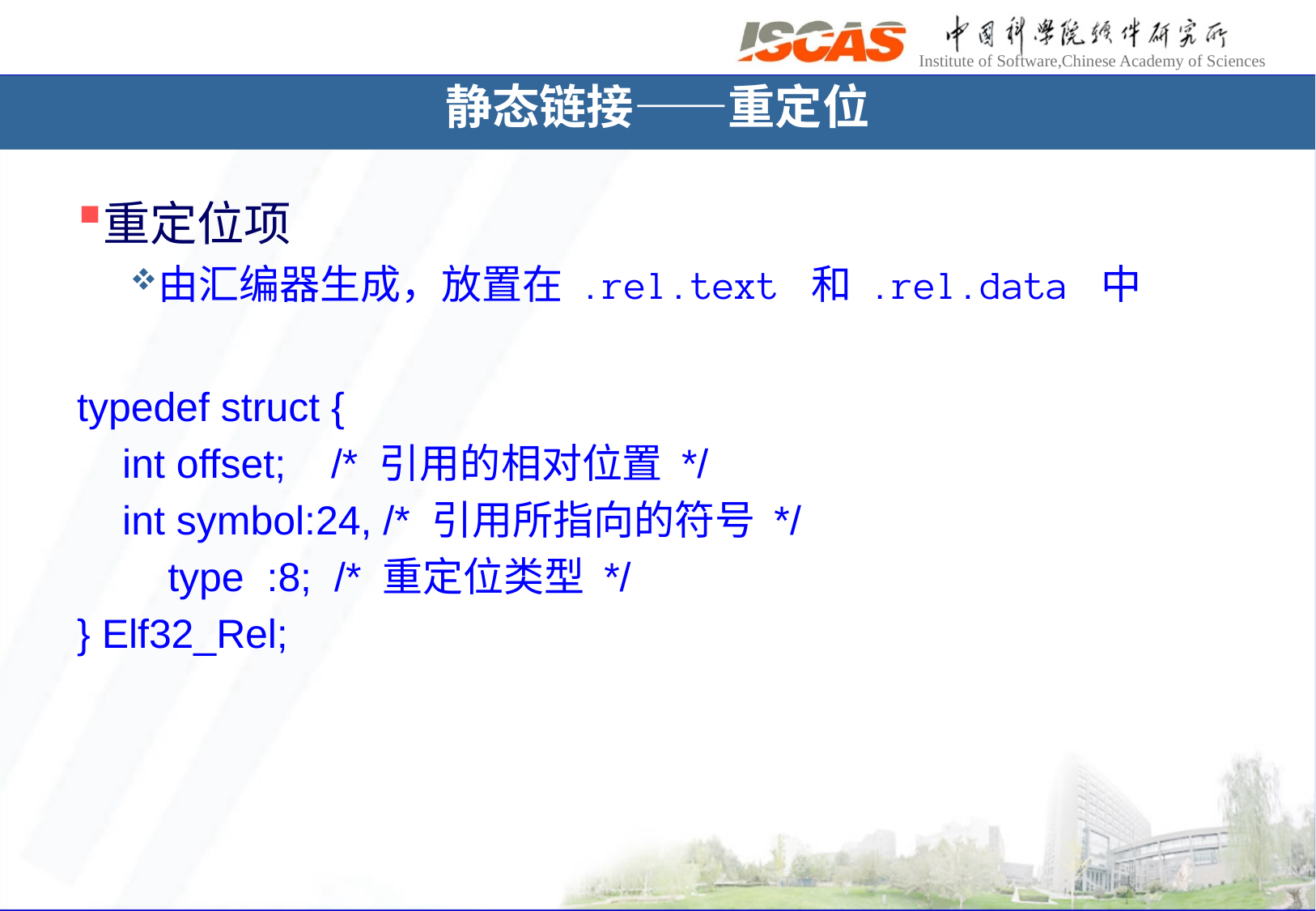

静态链接——重定位
重定位项
由汇编器生成，放置在 .rel.text 和 .rel.data 中

typedef struct {
    int offset;    /* 引用的相对位置 */
    int symbol:24, /* 引用所指向的符号 */
        type  :8;  /* 重定位类型 */
} Elf32_Rel;